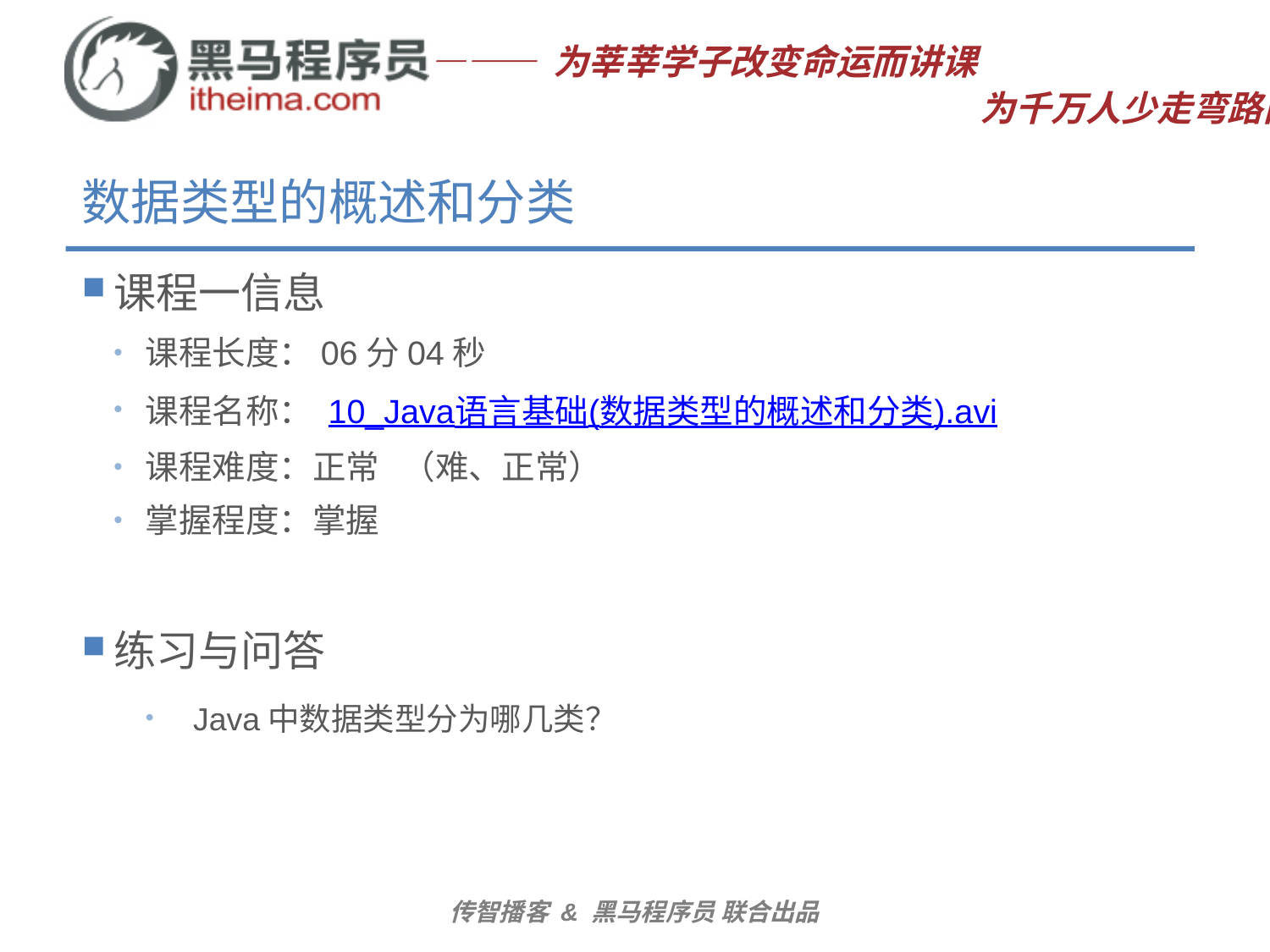

# 数据类型的概述和分类
课程一信息
课程长度：06分04秒
课程名称： 10_Java语言基础(数据类型的概述和分类).avi
课程难度：正常   （难、正常）
掌握程度：掌握

练习与问答
Java中数据类型分为哪几类？